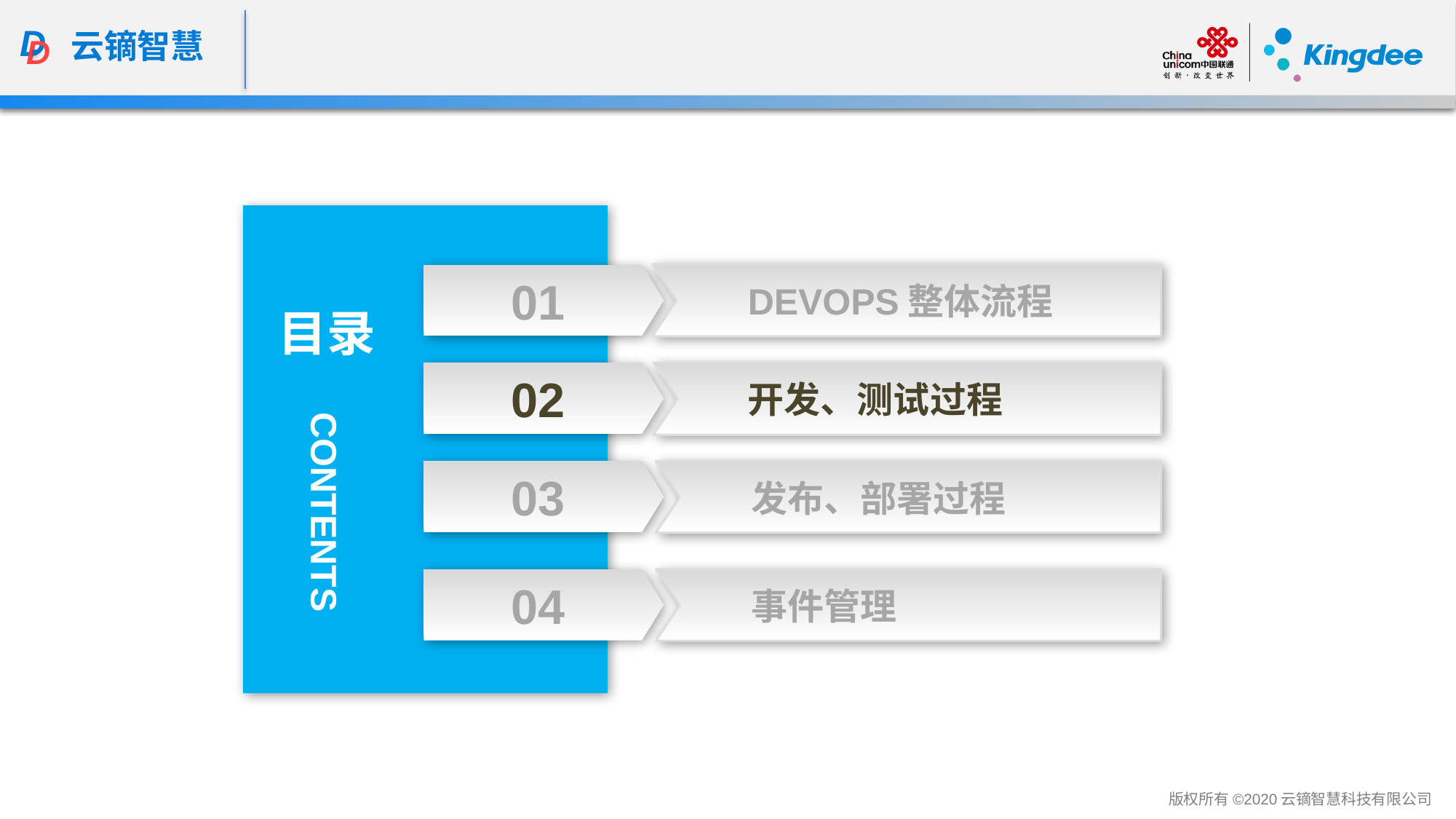

DEVOPS整体流程
01
目录

开发、测试过程
02
03

发布、部署过程
CONTENTS
04

事件管理